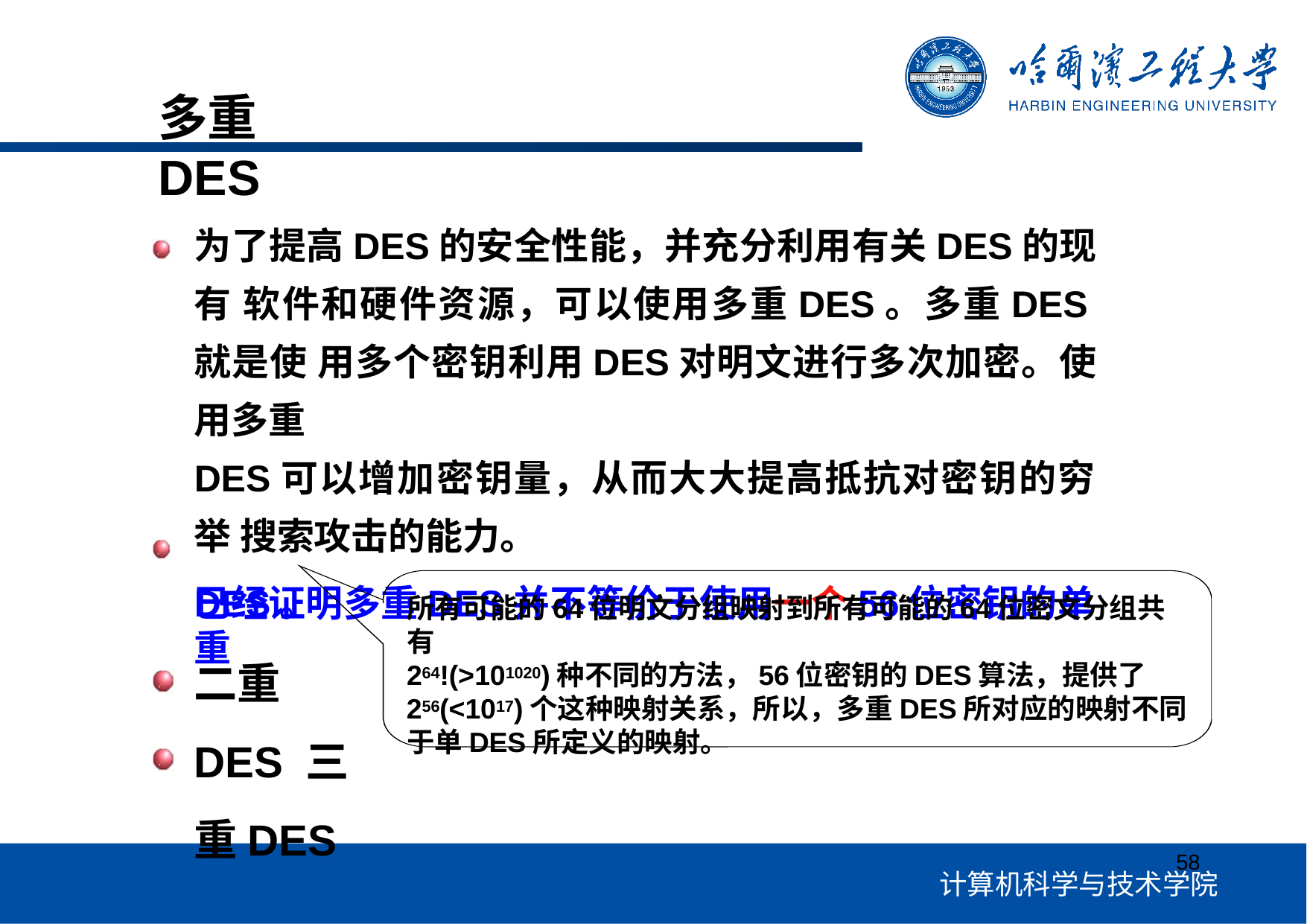

# 多重DES
为了提高DES的安全性能，并充分利用有关DES的现有 软件和硬件资源，可以使用多重DES。多重DES就是使 用多个密钥利用DES对明文进行多次加密。使用多重
DES可以增加密钥量，从而大大提高抵抗对密钥的穷举 搜索攻击的能力。
已经证明多重DES并不等价于使用一个56位密钥的单重

DES。
二重DES 三重DES

所有可能的64位明文分组映射到所有可能的64位密文分组共有
264!(>101020)种不同的方法，56位密钥的DES算法，提供了
256(<1017)个这种映射关系，所以，多重DES所对应的映射不同 于单DES所定义的映射。

58